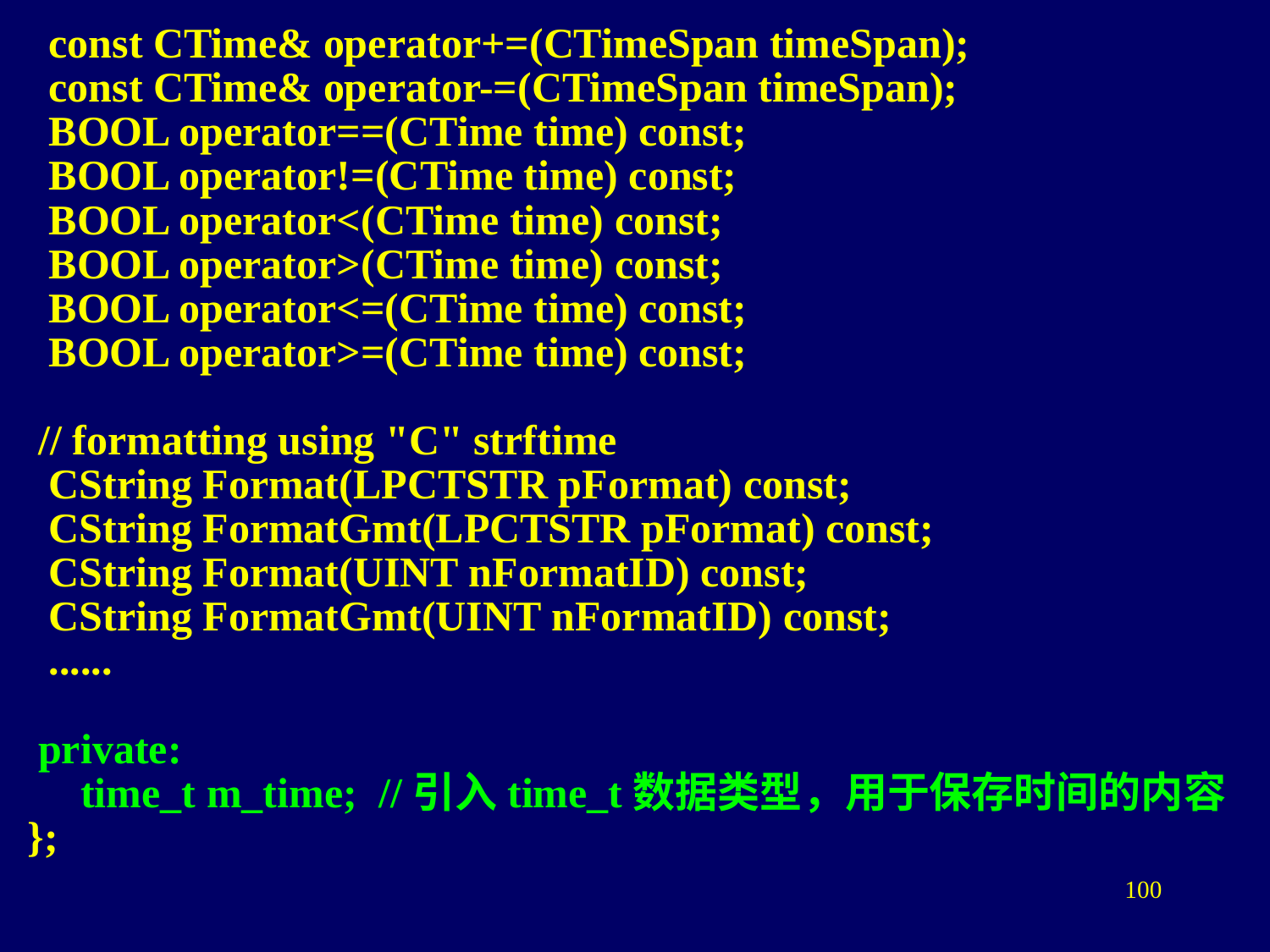

const CTime& operator+=(CTimeSpan timeSpan);
  const CTime& operator-=(CTimeSpan timeSpan);
  BOOL operator==(CTime time) const;
  BOOL operator!=(CTime time) const;
  BOOL operator<(CTime time) const;
  BOOL operator>(CTime time) const;
  BOOL operator<=(CTime time) const;
  BOOL operator>=(CTime time) const;

 // formatting using "C" strftime
  CString Format(LPCTSTR pFormat) const;
  CString FormatGmt(LPCTSTR pFormat) const;
  CString Format(UINT nFormatID) const;
  CString FormatGmt(UINT nFormatID) const;
  ......

 private:
     time_t m_time;  //引入time_t数据类型，用于保存时间的内容
};
100